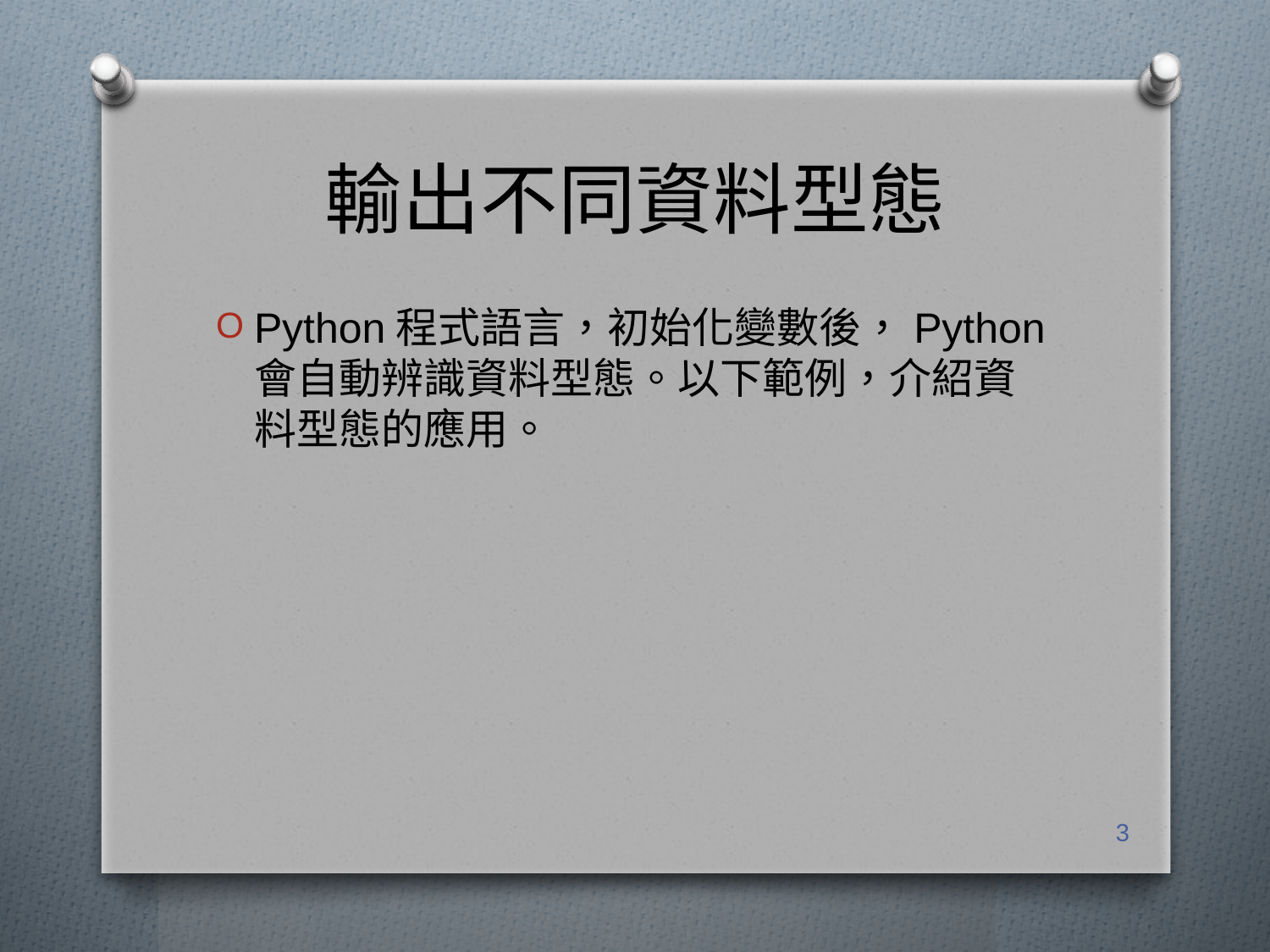

# 輸出不同資料型態
Python程式語言，初始化變數後，Python會自動辨識資料型態。以下範例，介紹資料型態的應用。
3